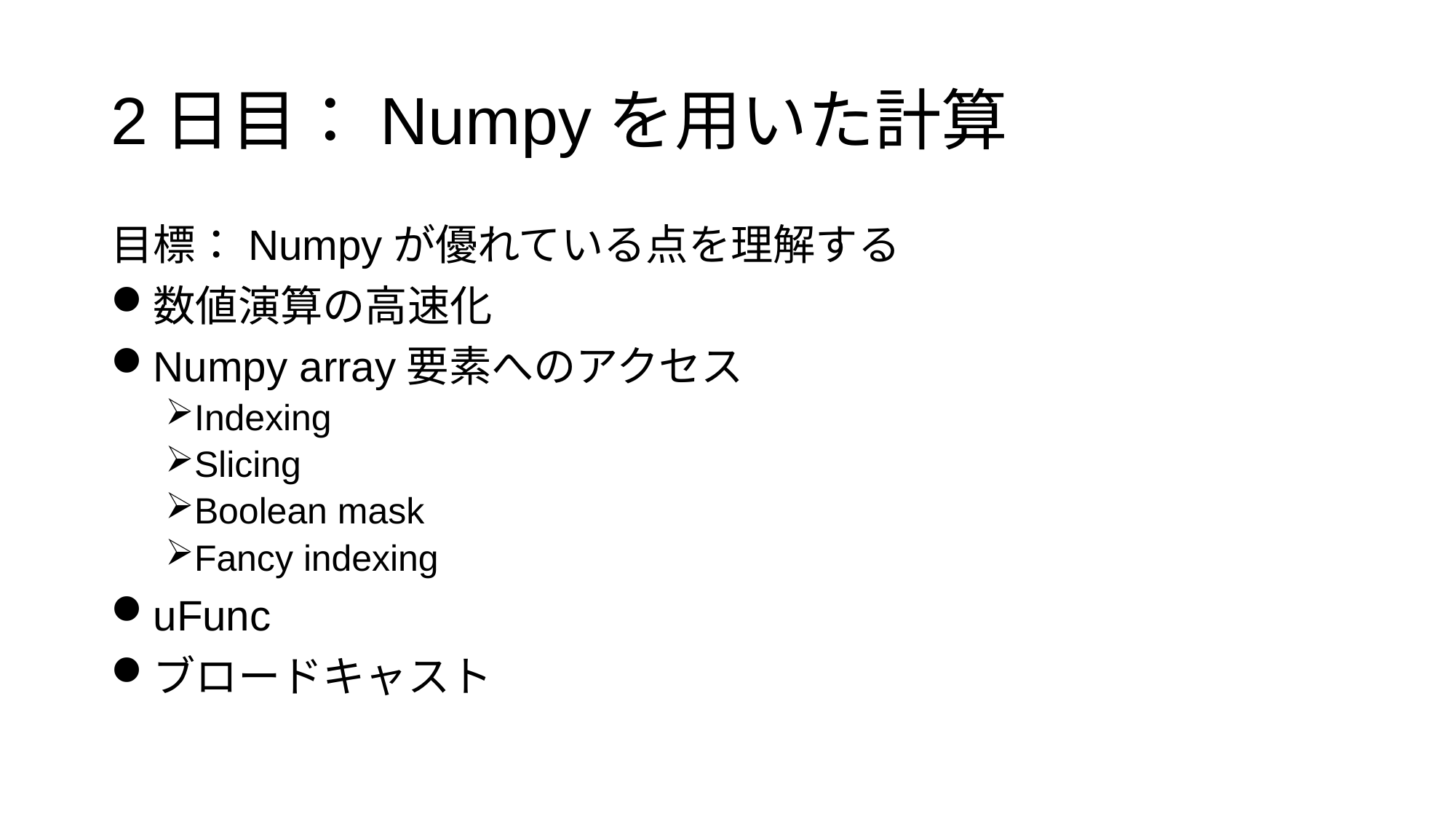

# 2日目：Numpyを用いた計算
目標：Numpyが優れている点を理解する
数値演算の高速化
Numpy array要素へのアクセス
Indexing
Slicing
Boolean mask
Fancy indexing
uFunc
ブロードキャスト